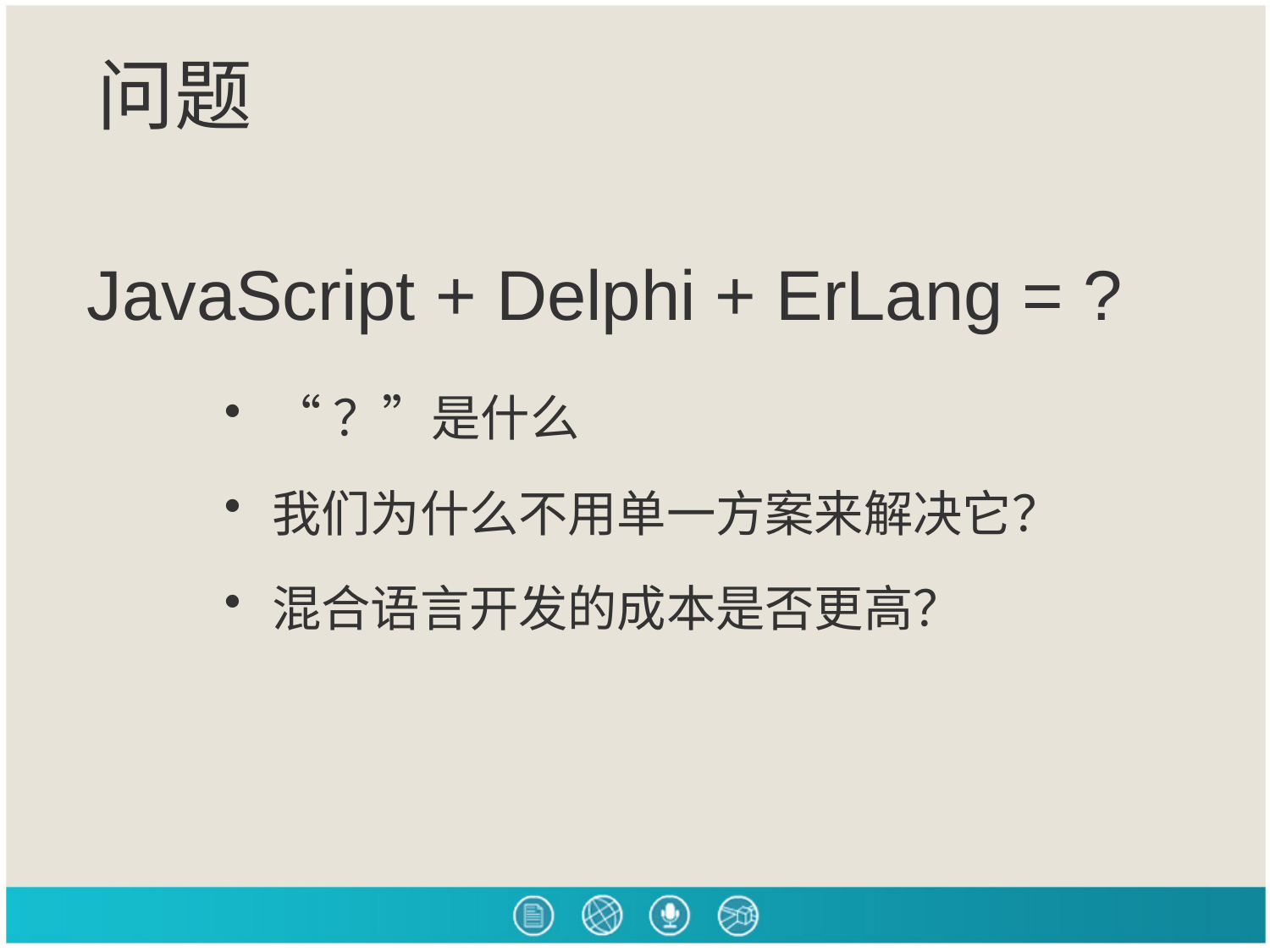

# 问题
JavaScript + Delphi + ErLang = ?
“？”是什么
我们为什么不用单一方案来解决它？
混合语言开发的成本是否更高？